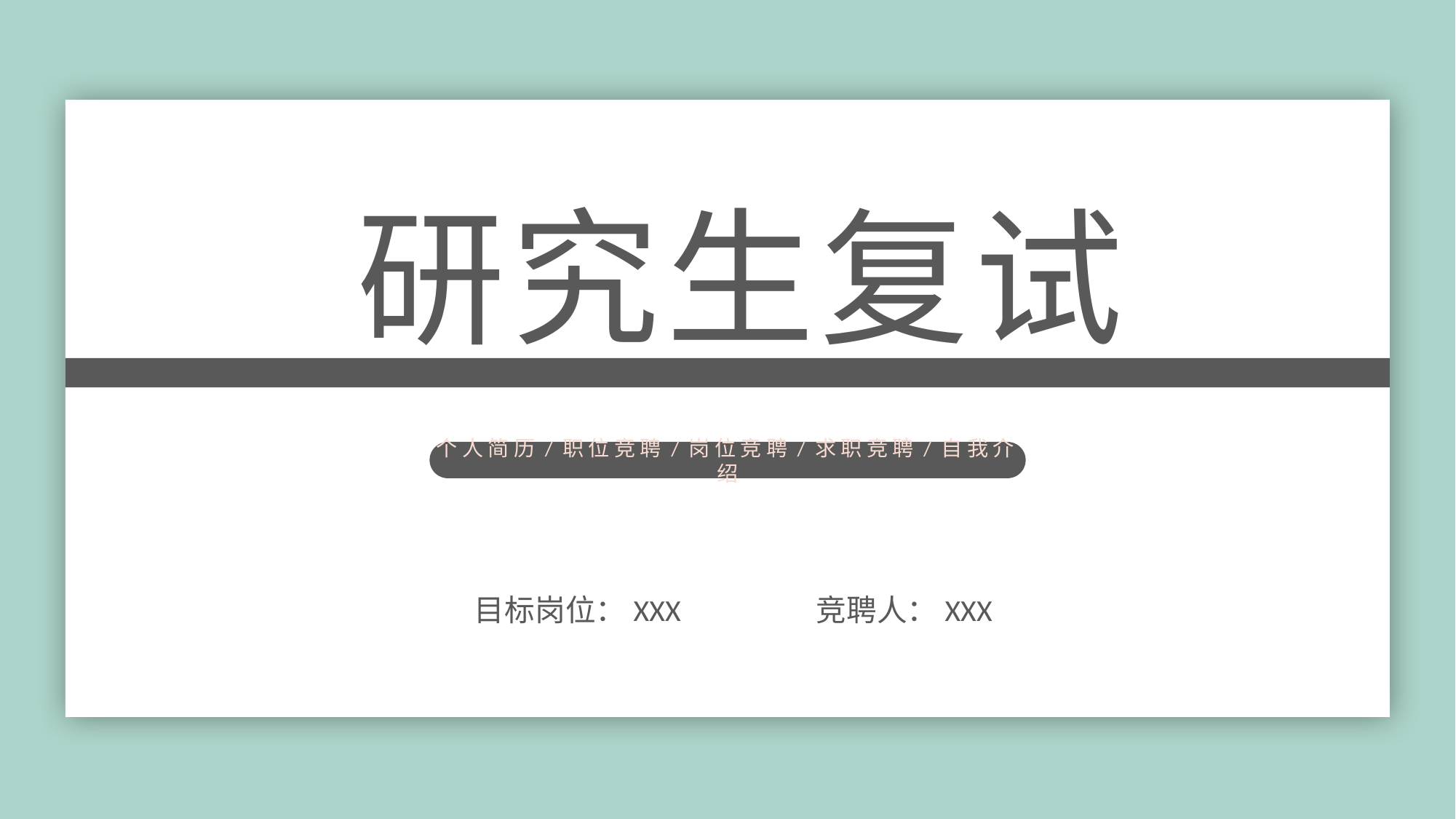

研究生复试

个人简历/职位竞聘/岗位竞聘/求职竞聘/自我介绍
竞聘人：XXX
目标岗位：XXX